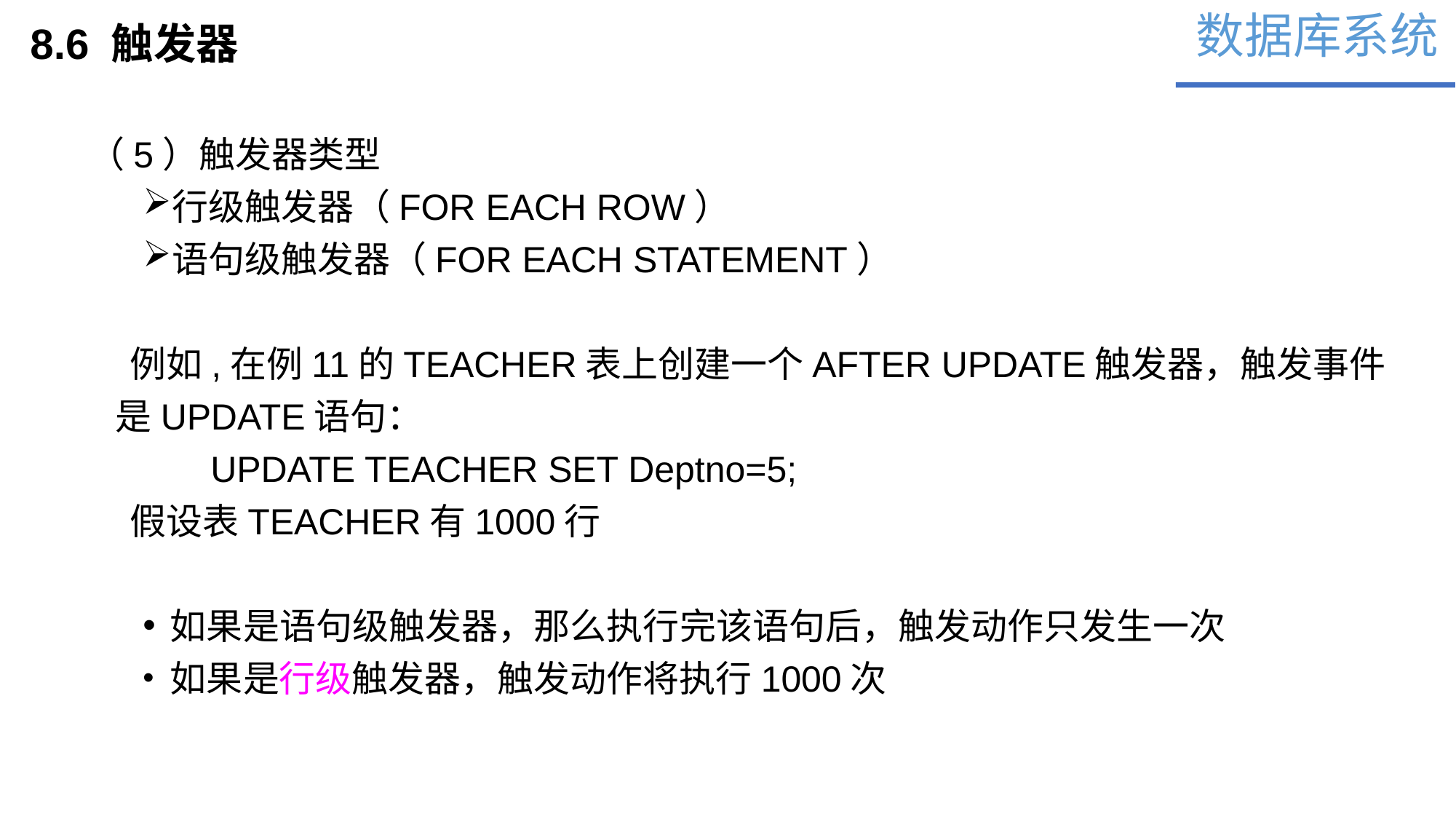

数据库系统
8.6 触发器

（5）触发器类型
行级触发器（FOR EACH ROW）
语句级触发器（FOR EACH STATEMENT）

    例如,在例11的TEACHER表上创建一个AFTER UPDATE触发器，触发事件是UPDATE语句：
            UPDATE TEACHER SET Deptno=5;
    假设表TEACHER有1000行

如果是语句级触发器，那么执行完该语句后，触发动作只发生一次
如果是行级触发器，触发动作将执行1000次